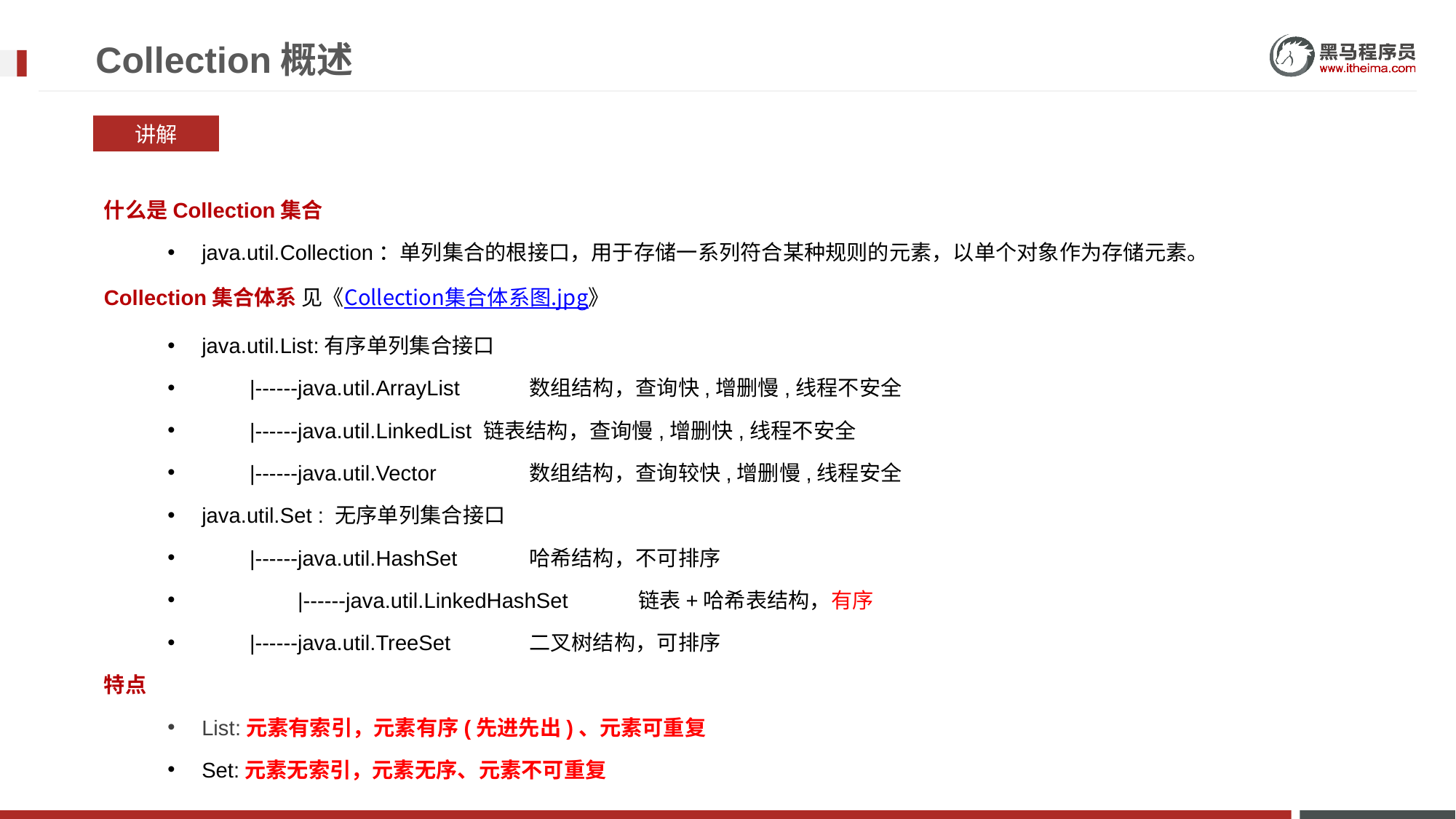

# Collection概述
讲解
什么是Collection集合
java.util.Collection：单列集合的根接口，用于存储一系列符合某种规则的元素，以单个对象作为存储元素。
Collection集合体系 见《Collection集合体系图.jpg》
java.util.List:有序单列集合接口
        |------java.util.ArrayList 	数组结构，查询快,增删慢,线程不安全
        |------java.util.LinkedList 链表结构，查询慢,增删快,线程不安全
        |------java.util.Vector    	数组结构，查询较快,增删慢,线程安全
java.util.Set : 无序单列集合接口
        |------java.util.HashSet	哈希结构，不可排序
                |------java.util.LinkedHashSet	链表+哈希表结构，有序
        |------java.util.TreeSet	二叉树结构，可排序
特点
List:元素有索引，元素有序(先进先出)、元素可重复
Set:元素无索引，元素无序、元素不可重复